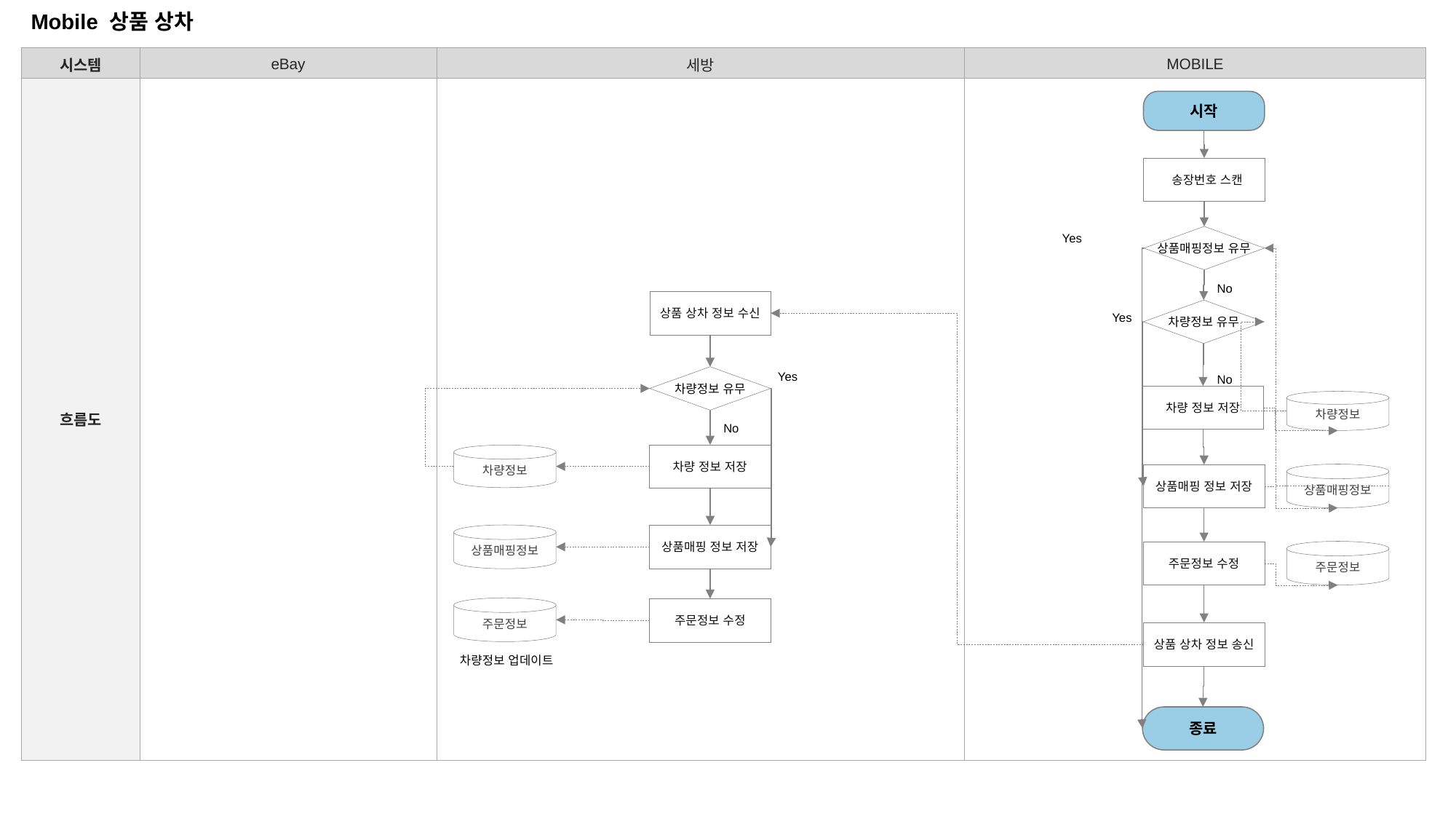

Mobile 상품 상차
| 시스템 | eBay | 세방 | MOBILE |
| --- | --- | --- | --- |
| 흐름도 |  |  |  |
시작
 송장번호 스캔
Yes
상품매핑정보 유무
No
상품 상차 정보 수신
차량정보 유무
Yes
Yes
No
차량정보 유무
차량 정보 저장
차량정보
No
차량 정보 저장
차량정보
상품매핑정보
상품매핑 정보 저장
상품매핑정보
상품매핑 정보 저장
주문정보
주문정보 수정
주문정보
주문정보 수정
상품 상차 정보 송신
차량정보 업데이트
종료